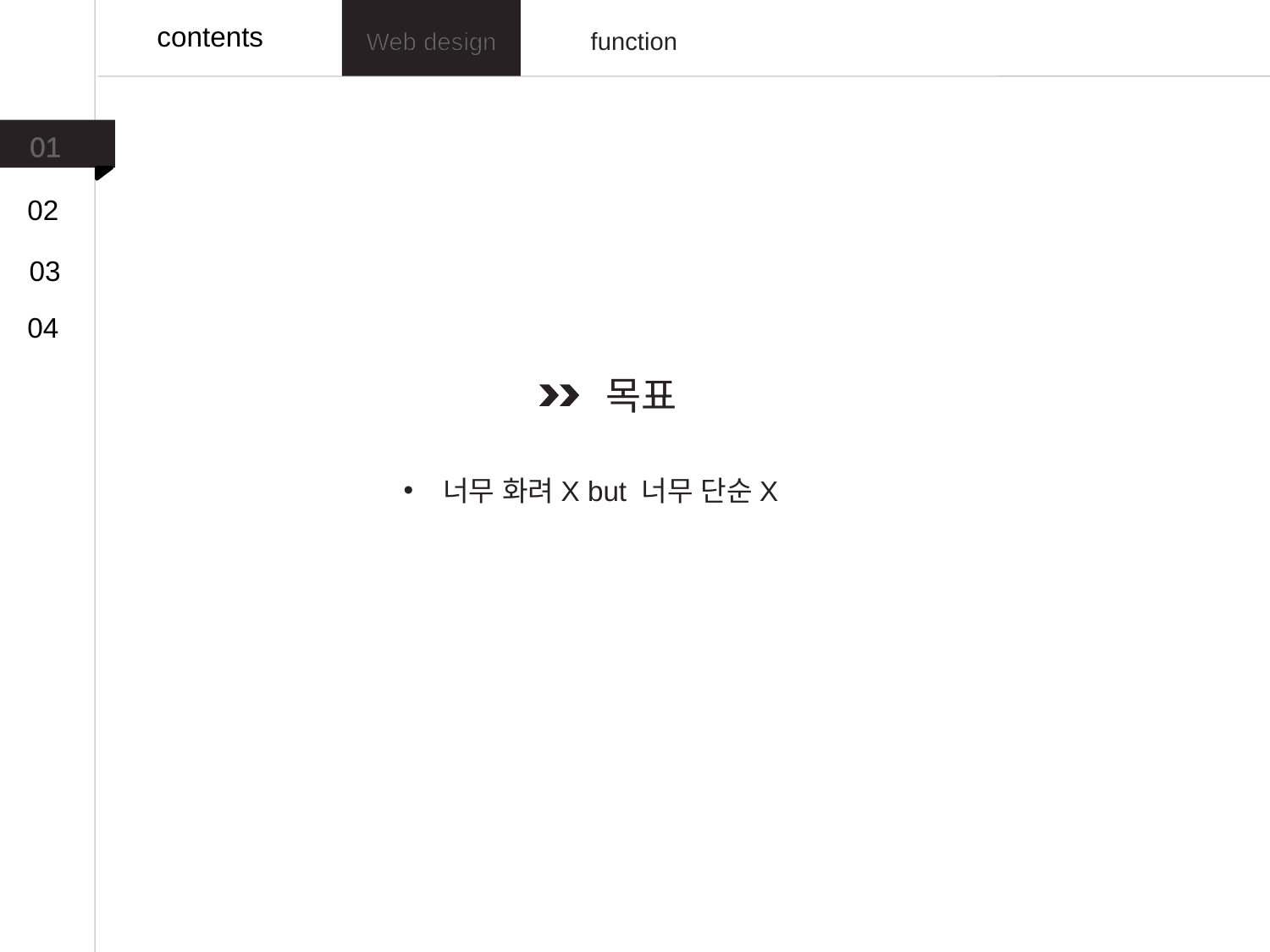

contents
Web design
function

01

02
03
04
목표

너무 화려X but 너무 단순X